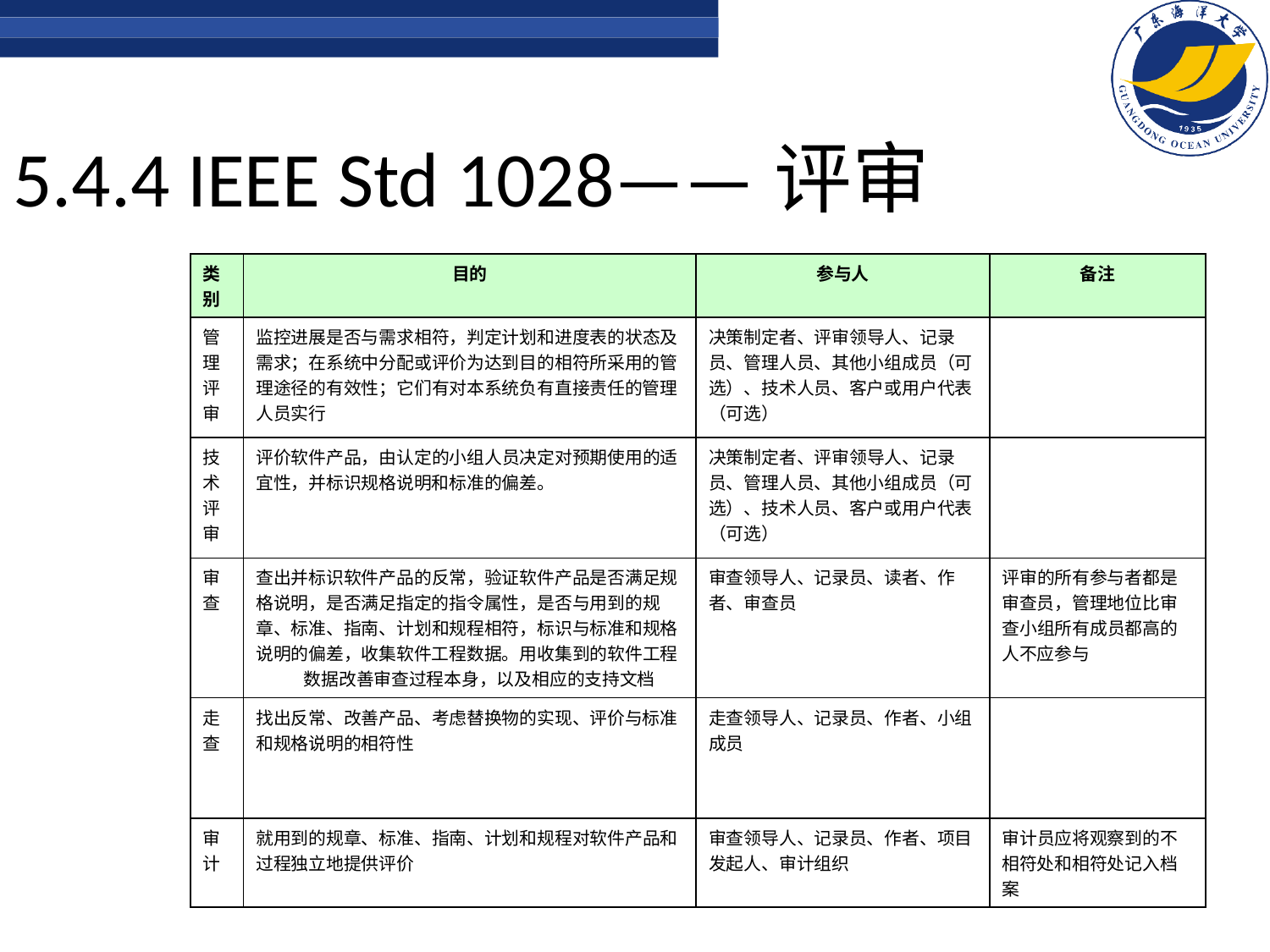

# 5.4.4 IEEE Std 1028——评审
| 类 别 | 目的 | 参与人 | 备注 |
| --- | --- | --- | --- |
| 管 理 评 审 | 监控进展是否与需求相符，判定计划和进度表的状态及 需求；在系统中分配或评价为达到目的相符所采用的管 理途径的有效性；它们有对本系统负有直接责任的管理 人员实行 | 决策制定者、评审领导人、记录 员、管理人员、其他小组成员（可 选）、技术人员、客户或用户代表 （可选） |  |
| 技 术 评 审 | 评价软件产品，由认定的小组人员决定对预期使用的适 宜性，并标识规格说明和标准的偏差。 | 决策制定者、评审领导人、记录 员、管理人员、其他小组成员（可 选）、技术人员、客户或用户代表 （可选） |  |
| 审 查 | 查出并标识软件产品的反常，验证软件产品是否满足规 格说明，是否满足指定的指令属性，是否与用到的规 章、标准、指南、计划和规程相符，标识与标准和规格 说明的偏差，收集软件工程数据。用收集到的软件工程数据改善审查过程本身，以及相应的支持文档 | 审查领导人、记录员、读者、作 者、审查员 | 评审的所有参与者都是 审查员，管理地位比审 查小组所有成员都高的 人不应参与 |
| 走 查 | 找出反常、改善产品、考虑替换物的实现、评价与标准 和规格说明的相符性 | 走查领导人、记录员、作者、小组 成员 |  |
| 审 计 | 就用到的规章、标准、指南、计划和规程对软件产品和 过程独立地提供评价 | 审查领导人、记录员、作者、项目 发起人、审计组织 | 审计员应将观察到的不 相符处和相符处记入档 案 |
34